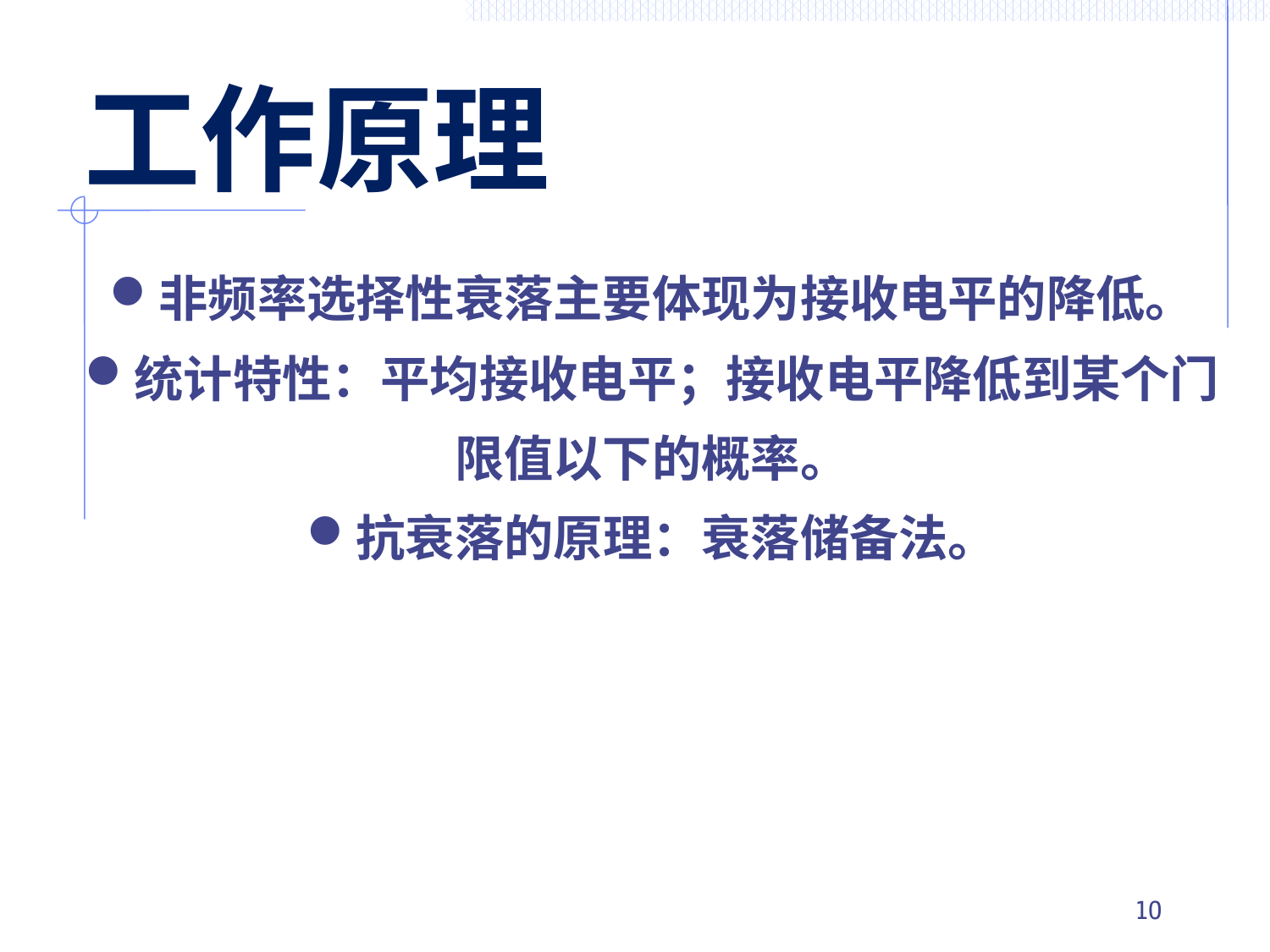

# 工作原理
非频率选择性衰落主要体现为接收电平的降低。
统计特性：平均接收电平；接收电平降低到某个门限值以下的概率。
抗衰落的原理：衰落储备法。

10